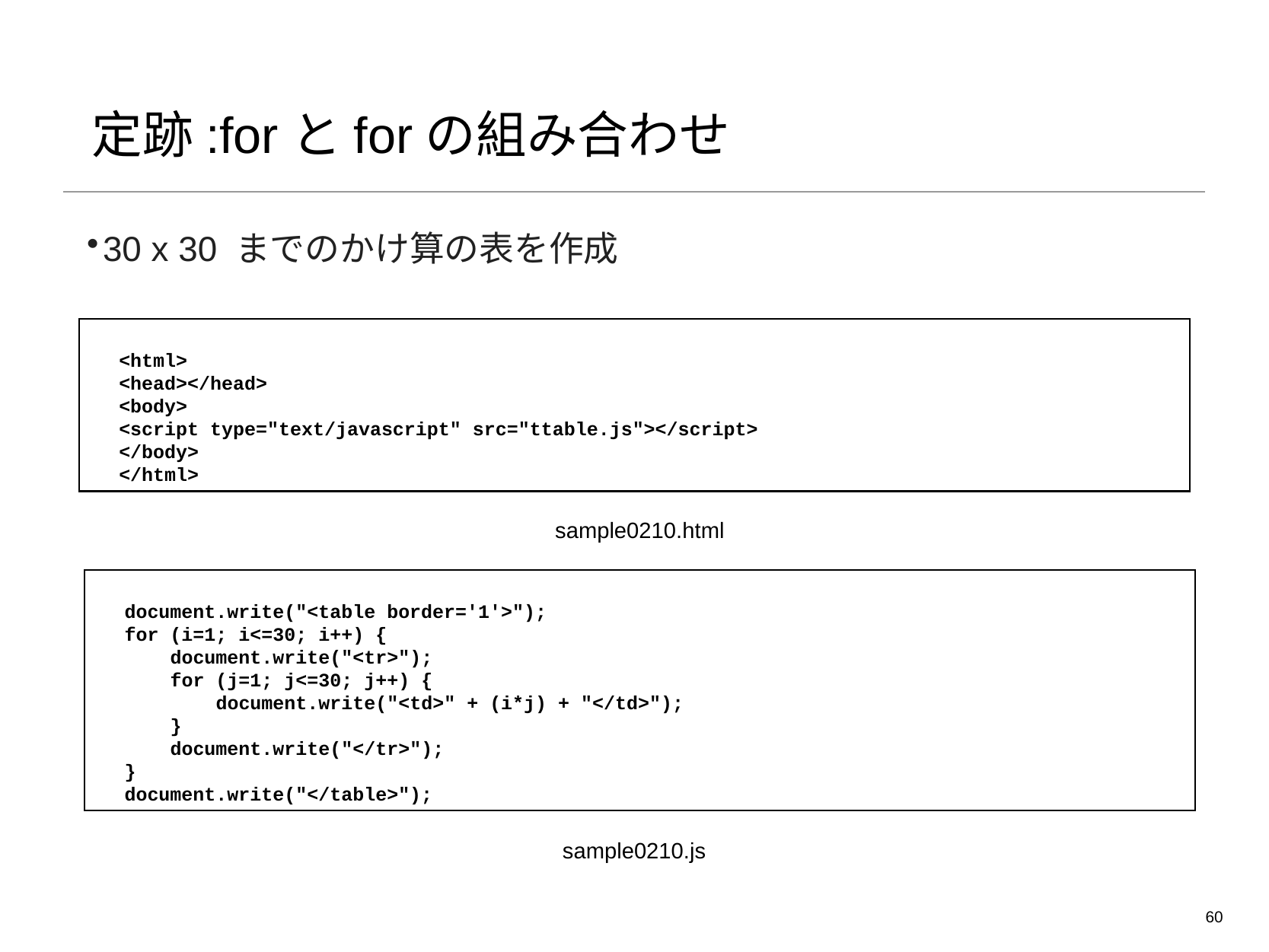

# 定跡:forとforの組み合わせ
30 x 30 までのかけ算の表を作成

<html>
<head></head>
<body>
<script type="text/javascript" src="ttable.js"></script>
</body>
</html>
sample0210.html

document.write("<table border='1'>");
for (i=1; i<=30; i++) {
    document.write("<tr>");
    for (j=1; j<=30; j++) {
        document.write("<td>" + (i*j) + "</td>");
    }
    document.write("</tr>");
}
document.write("</table>");
sample0210.js
60